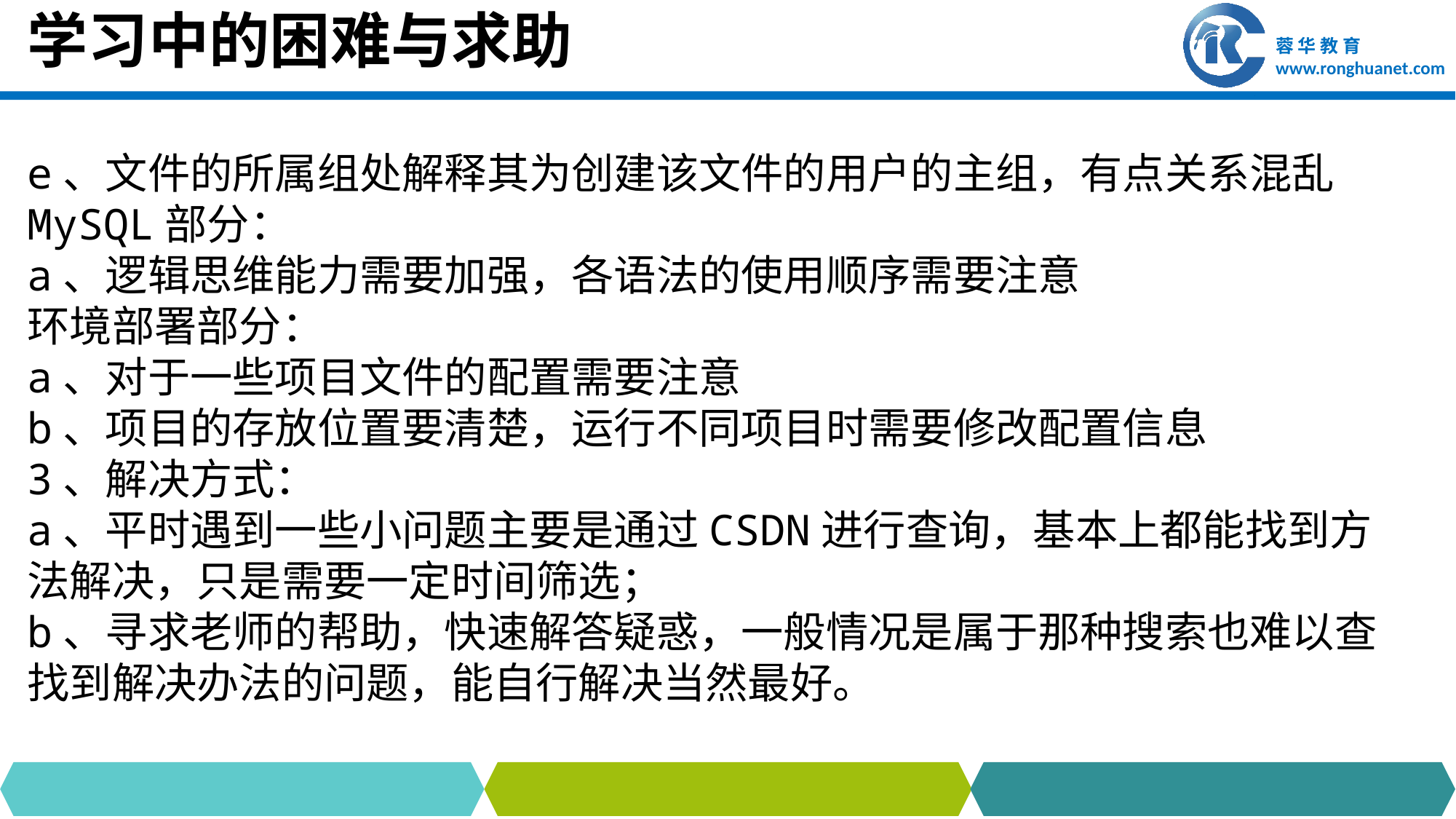

# 学习中的困难与求助
e、文件的所属组处解释其为创建该文件的用户的主组，有点关系混乱
MySQL部分：
a、逻辑思维能力需要加强，各语法的使用顺序需要注意
环境部署部分：
a、对于一些项目文件的配置需要注意
b、项目的存放位置要清楚，运行不同项目时需要修改配置信息
3、解决方式：
a、平时遇到一些小问题主要是通过CSDN进行查询，基本上都能找到方法解决，只是需要一定时间筛选；
b、寻求老师的帮助，快速解答疑惑，一般情况是属于那种搜索也难以查找到解决办法的问题，能自行解决当然最好。